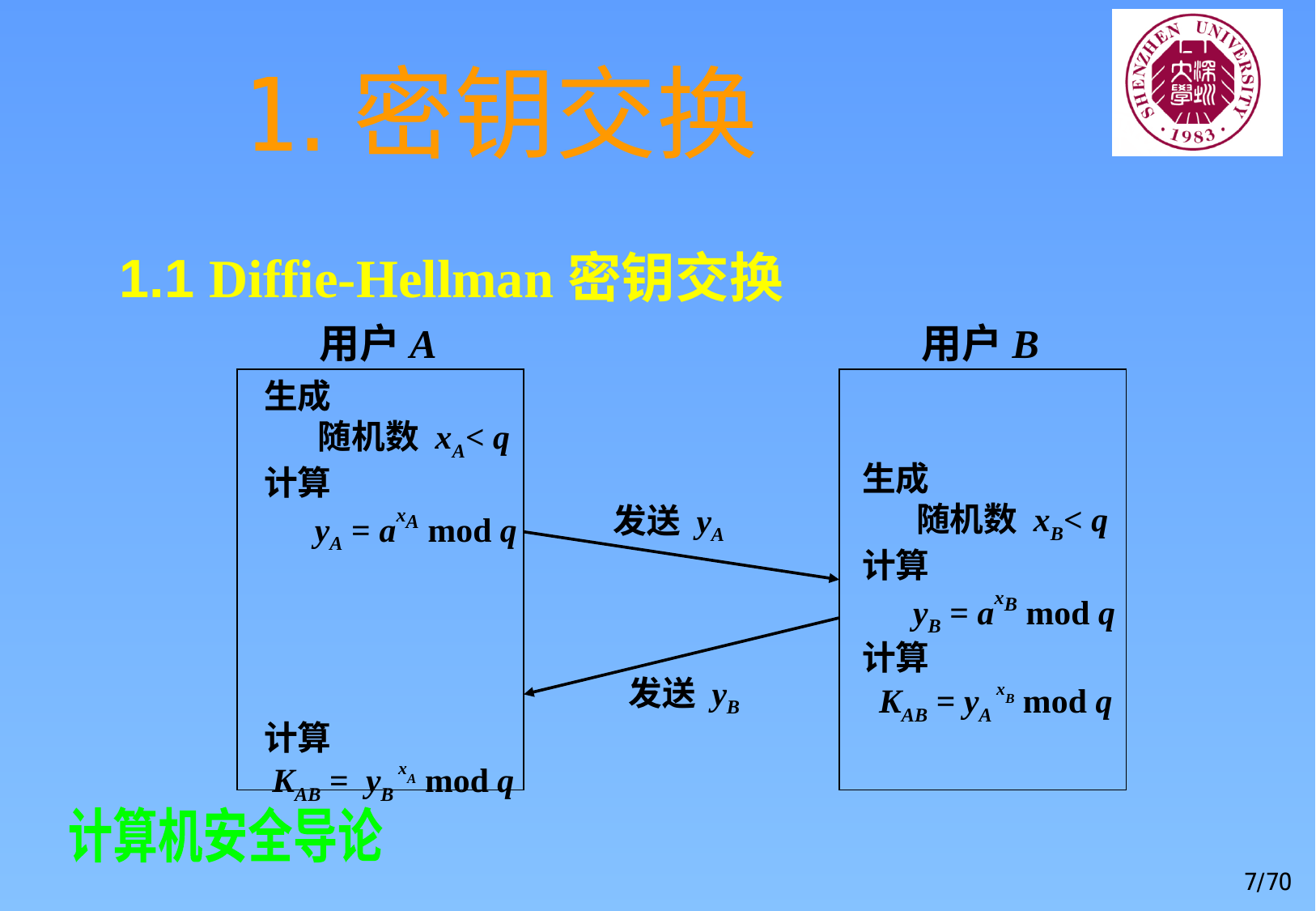

# 1.密钥交换
1.1 Diffie-Hellman密钥交换

用户A
用户B

生成
      随机数 xA< q
计算
      yA = axA mod q

计算
 KAB =  yB xA mod q

生成
      随机数 xB< q
计算
      yB = axB mod q
计算
  KAB = yA xB mod q
发送 yA
发送 yB
7/70